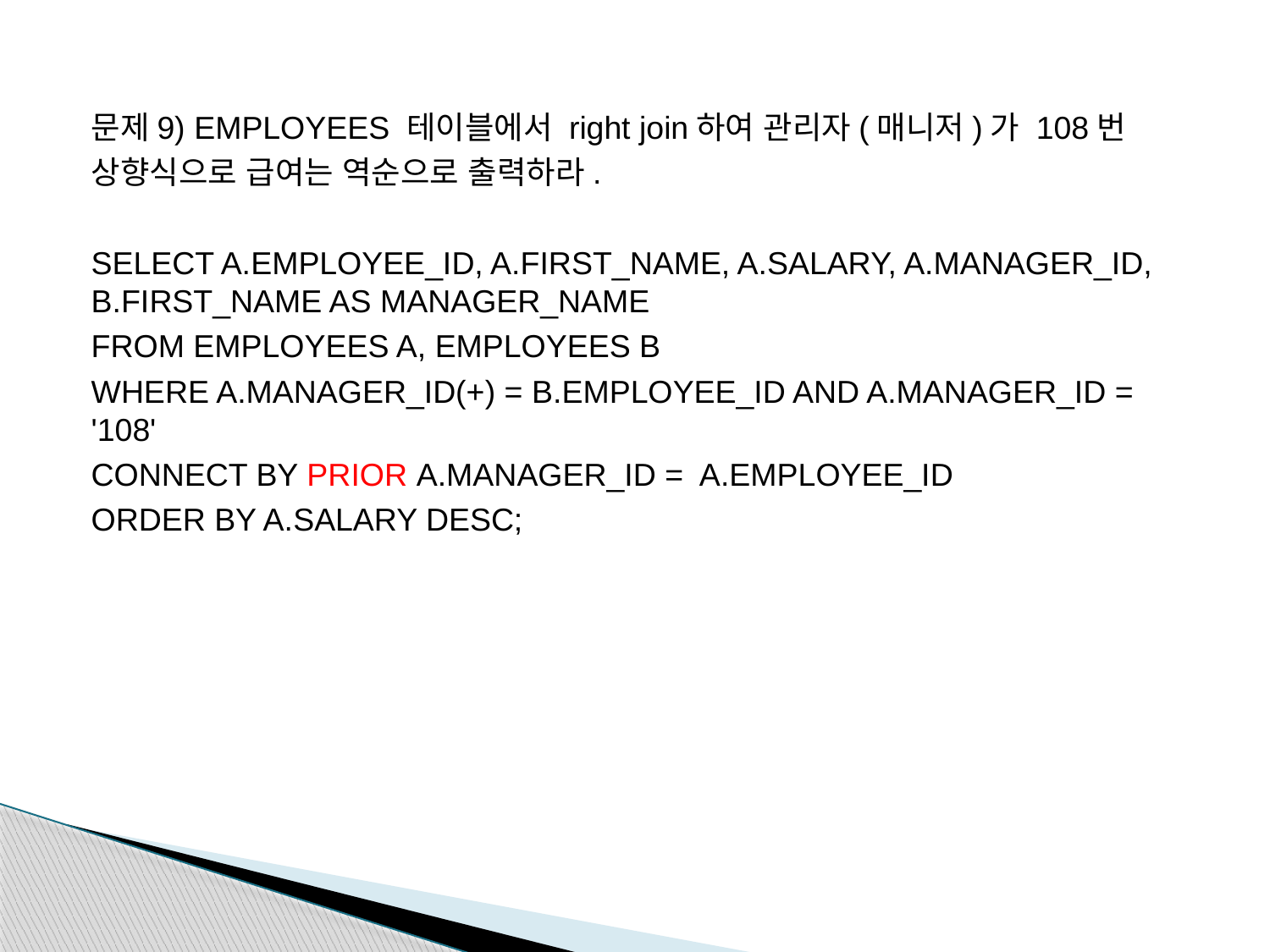

문제9) EMPLOYEES 테이블에서 right join하여 관리자(매니저)가 108번
상향식으로 급여는 역순으로 출력하라.

SELECT A.EMPLOYEE_ID, A.FIRST_NAME, A.SALARY, A.MANAGER_ID, B.FIRST_NAME AS MANAGER_NAME
FROM EMPLOYEES A, EMPLOYEES B
WHERE A.MANAGER_ID(+) = B.EMPLOYEE_ID AND A.MANAGER_ID = '108'
CONNECT BY PRIOR A.MANAGER_ID =  A.EMPLOYEE_ID
ORDER BY A.SALARY DESC;